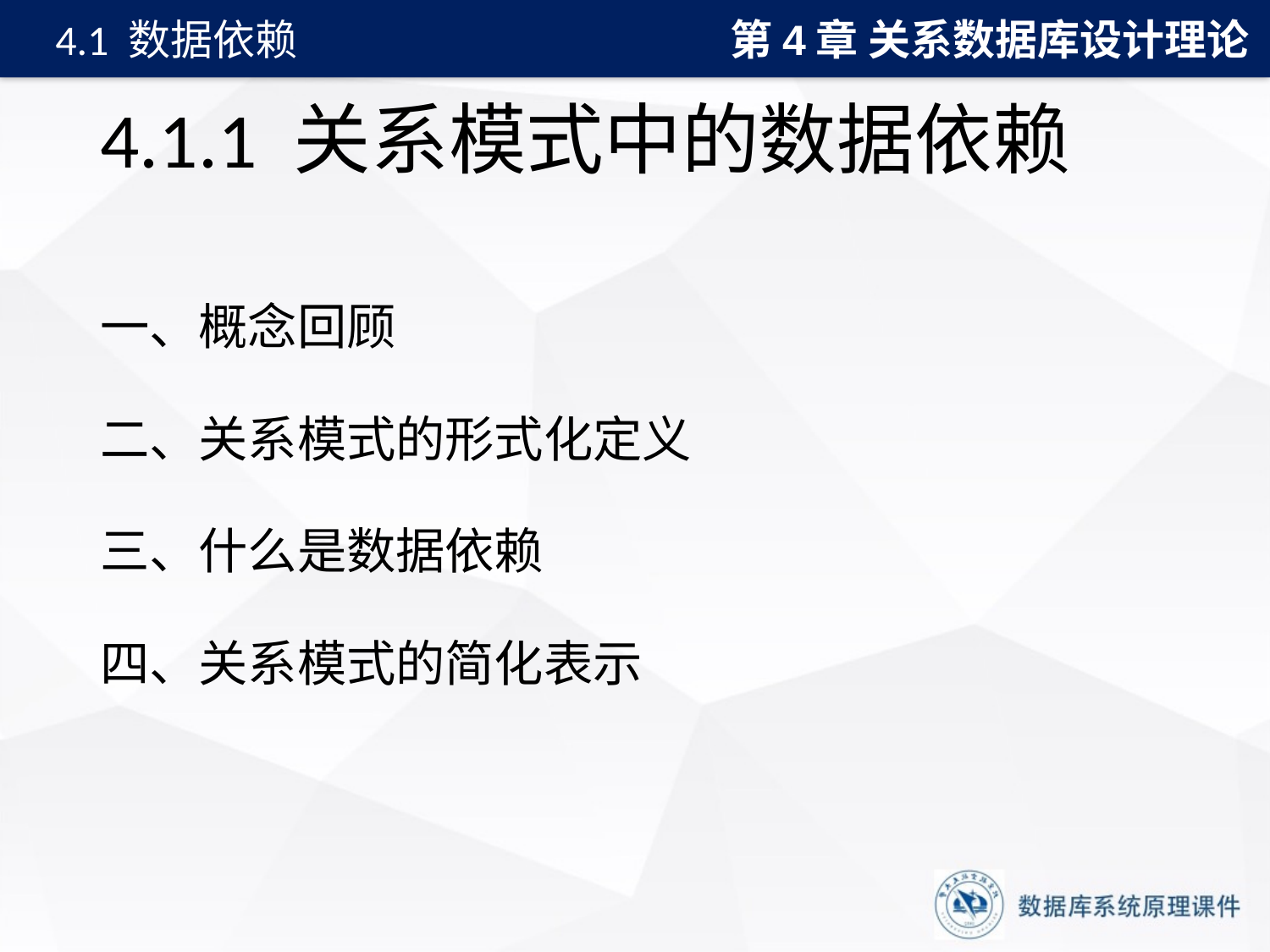

第4章 关系数据库设计理论
4.1 数据依赖
# 4.1.1 关系模式中的数据依赖
一、概念回顾
二、关系模式的形式化定义
三、什么是数据依赖
四、关系模式的简化表示